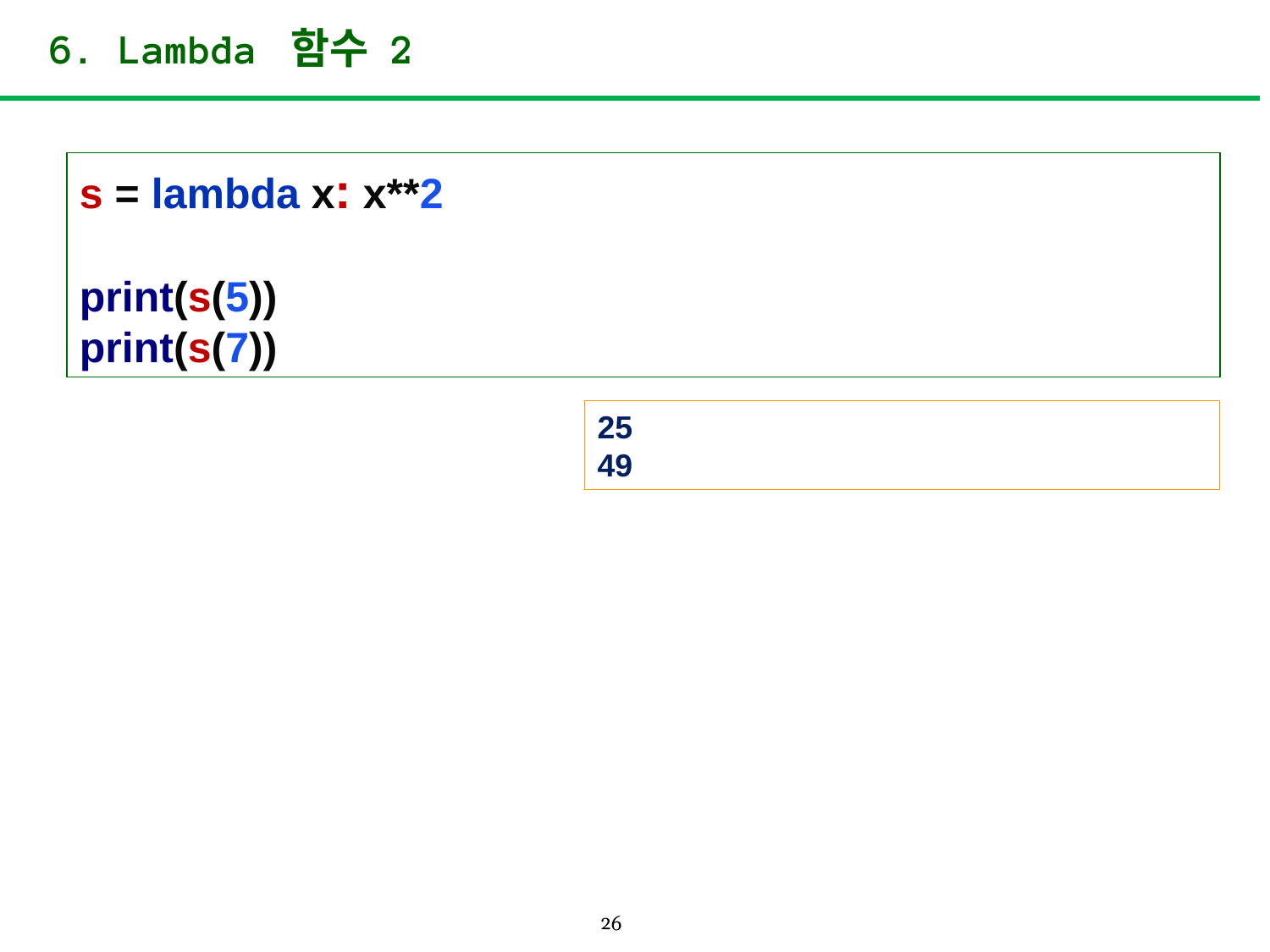

# 6. Lambda 함수 2
s = lambda x: x**2
print(s(5))
print(s(7))
25
49
26